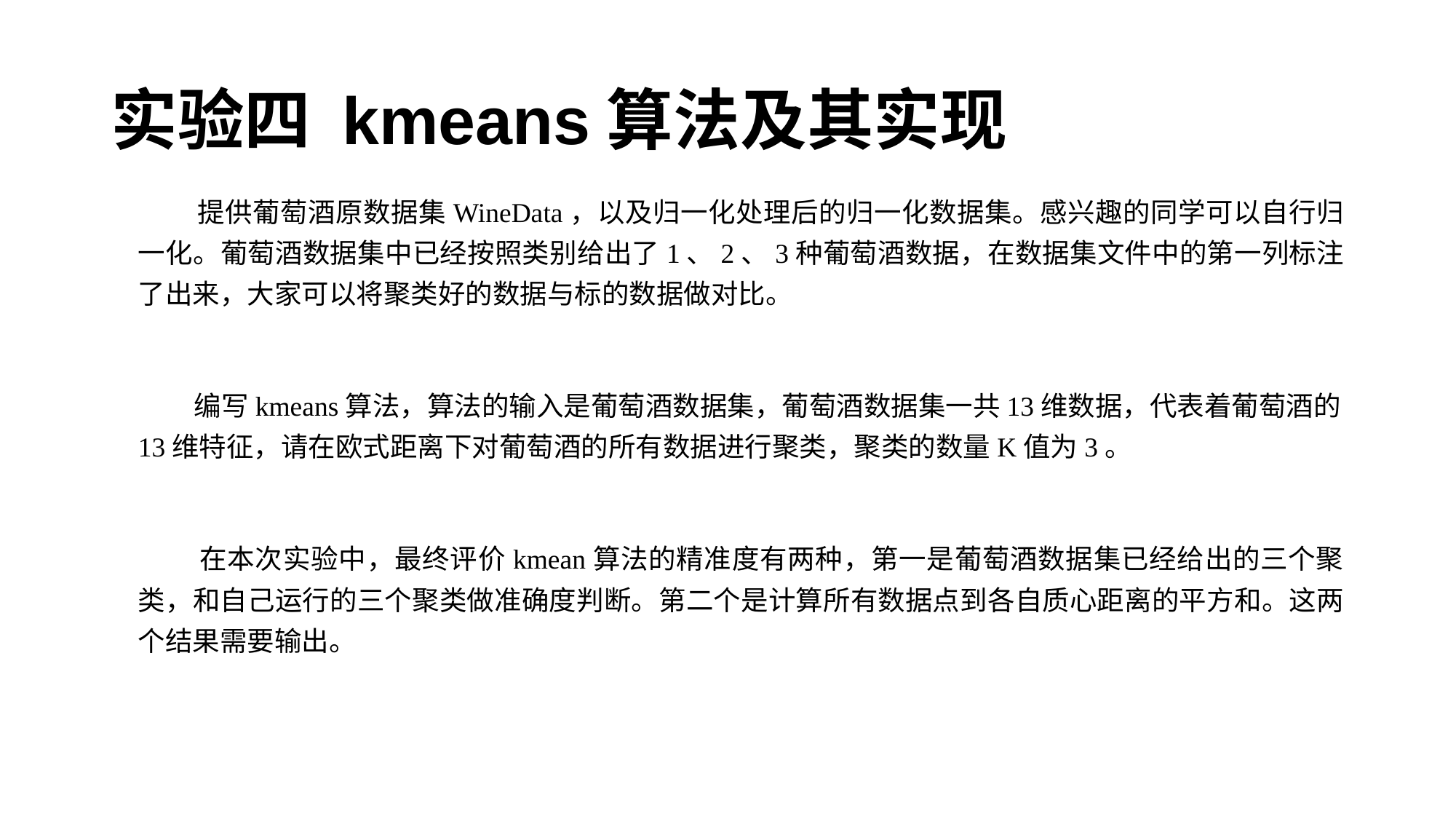

# 实验四 kmeans算法及其实现
        提供葡萄酒原数据集WineData，以及归一化处理后的归一化数据集。感兴趣的同学可以自行归一化。葡萄酒数据集中已经按照类别给出了1、2、3种葡萄酒数据，在数据集文件中的第一列标注了出来，大家可以将聚类好的数据与标的数据做对比。

        编写kmeans算法，算法的输入是葡萄酒数据集，葡萄酒数据集一共13维数据，代表着葡萄酒的13维特征，请在欧式距离下对葡萄酒的所有数据进行聚类，聚类的数量K值为3。

        在本次实验中，最终评价kmean算法的精准度有两种，第一是葡萄酒数据集已经给出的三个聚类，和自己运行的三个聚类做准确度判断。第二个是计算所有数据点到各自质心距离的平方和。这两个结果需要输出。